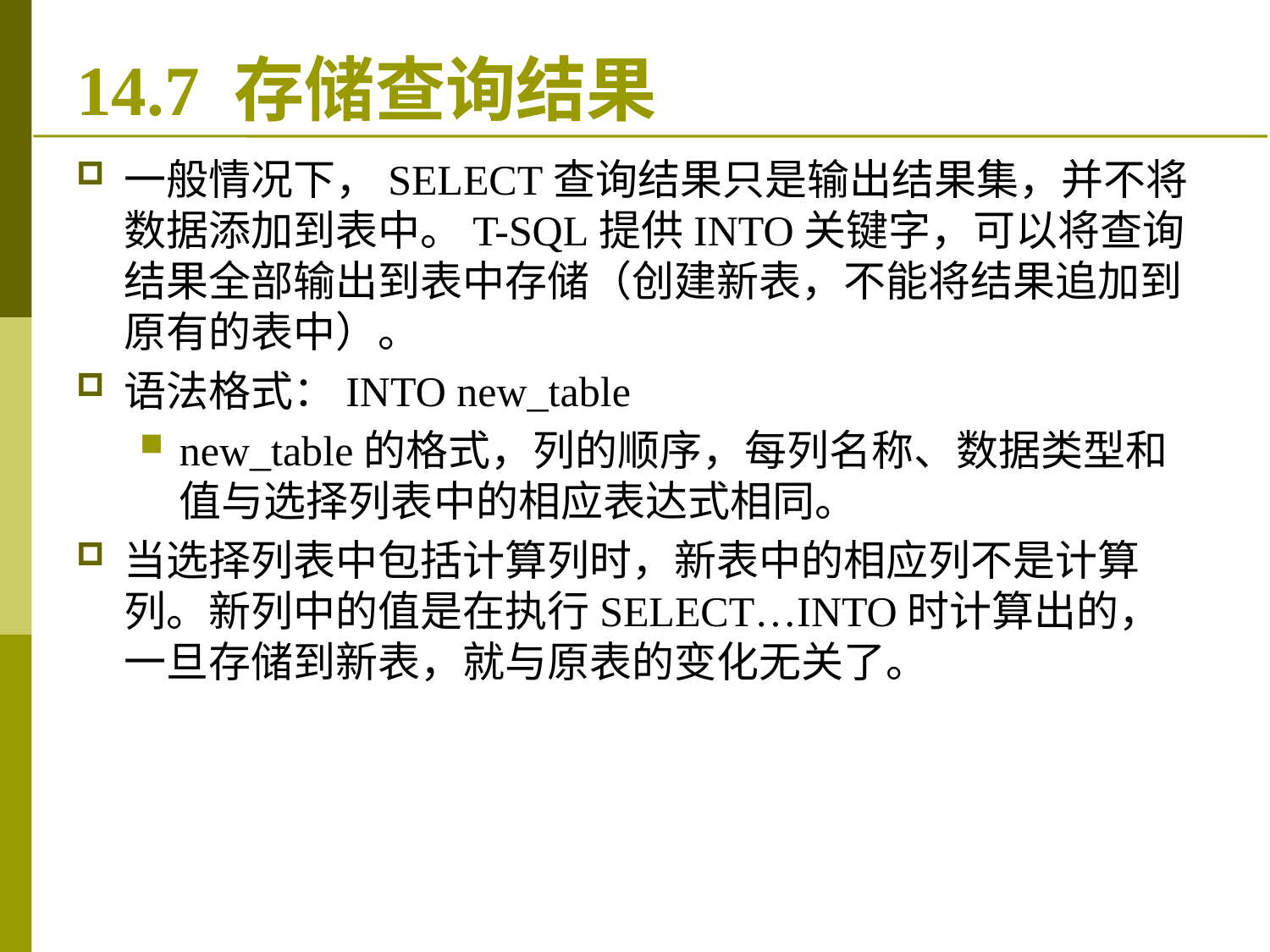

# 14.7 存储查询结果
一般情况下，SELECT查询结果只是输出结果集，并不将数据添加到表中。T-SQL提供INTO关键字，可以将查询结果全部输出到表中存储（创建新表，不能将结果追加到原有的表中）。
语法格式：INTO new_table
new_table的格式，列的顺序，每列名称、数据类型和值与选择列表中的相应表达式相同。
当选择列表中包括计算列时，新表中的相应列不是计算列。新列中的值是在执行SELECT…INTO时计算出的，一旦存储到新表，就与原表的变化无关了。